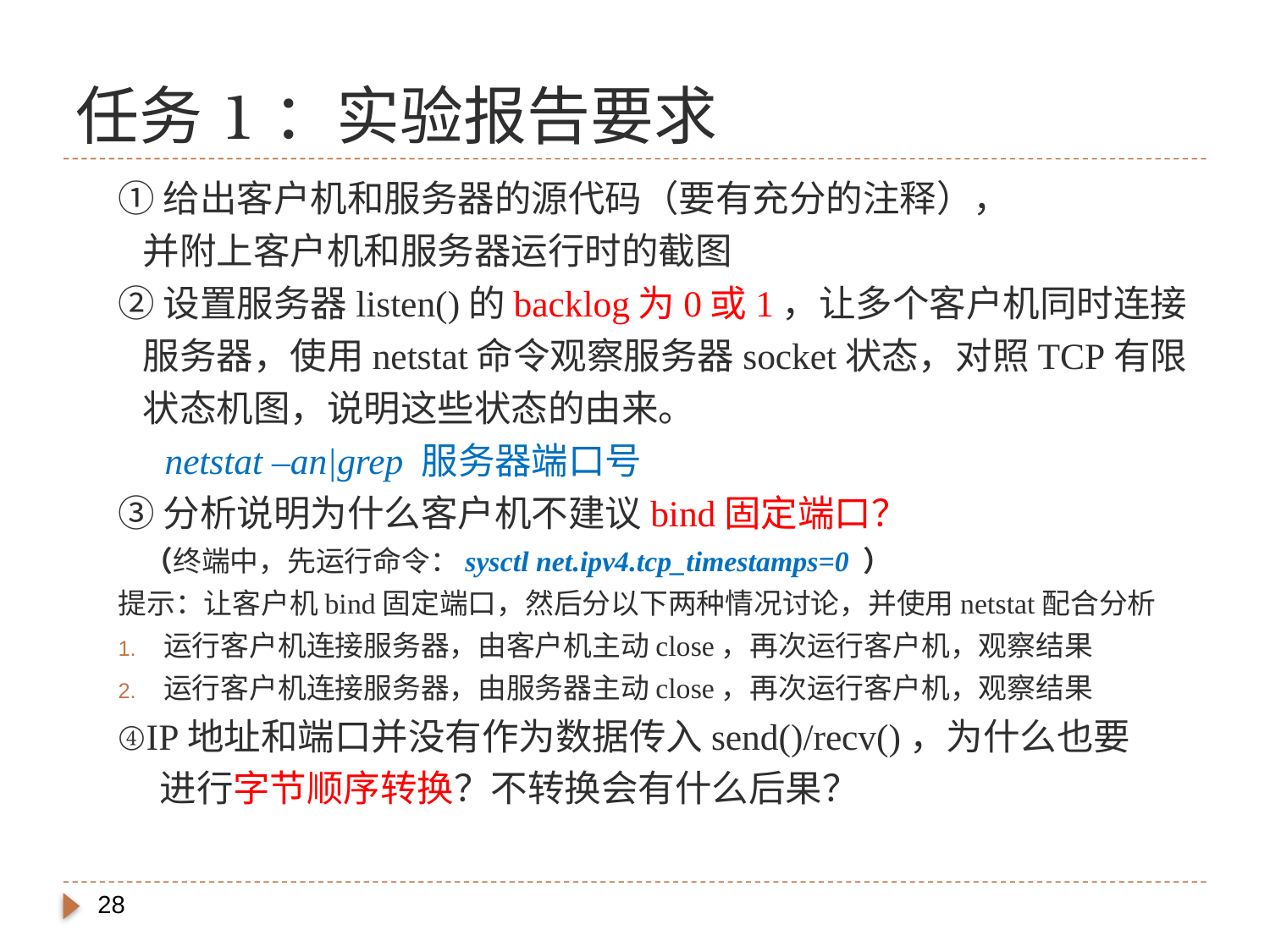

# 任务1：实验报告要求
①给出客户机和服务器的源代码（要有充分的注释），
  并附上客户机和服务器运行时的截图
②设置服务器listen()的backlog为0或1，让多个客户机同时连接
  服务器，使用netstat命令观察服务器socket状态，对照TCP有限
  状态机图，说明这些状态的由来。
     netstat –an|grep 服务器端口号
③分析说明为什么客户机不建议bind固定端口？
   （终端中，先运行命令：sysctl net.ipv4.tcp_timestamps=0 ）
提示：让客户机bind固定端口，然后分以下两种情况讨论，并使用netstat配合分析
运行客户机连接服务器，由客户机主动close，再次运行客户机，观察结果
运行客户机连接服务器，由服务器主动close，再次运行客户机，观察结果
④IP地址和端口并没有作为数据传入send()/recv()，为什么也要
    进行字节顺序转换？不转换会有什么后果？
28